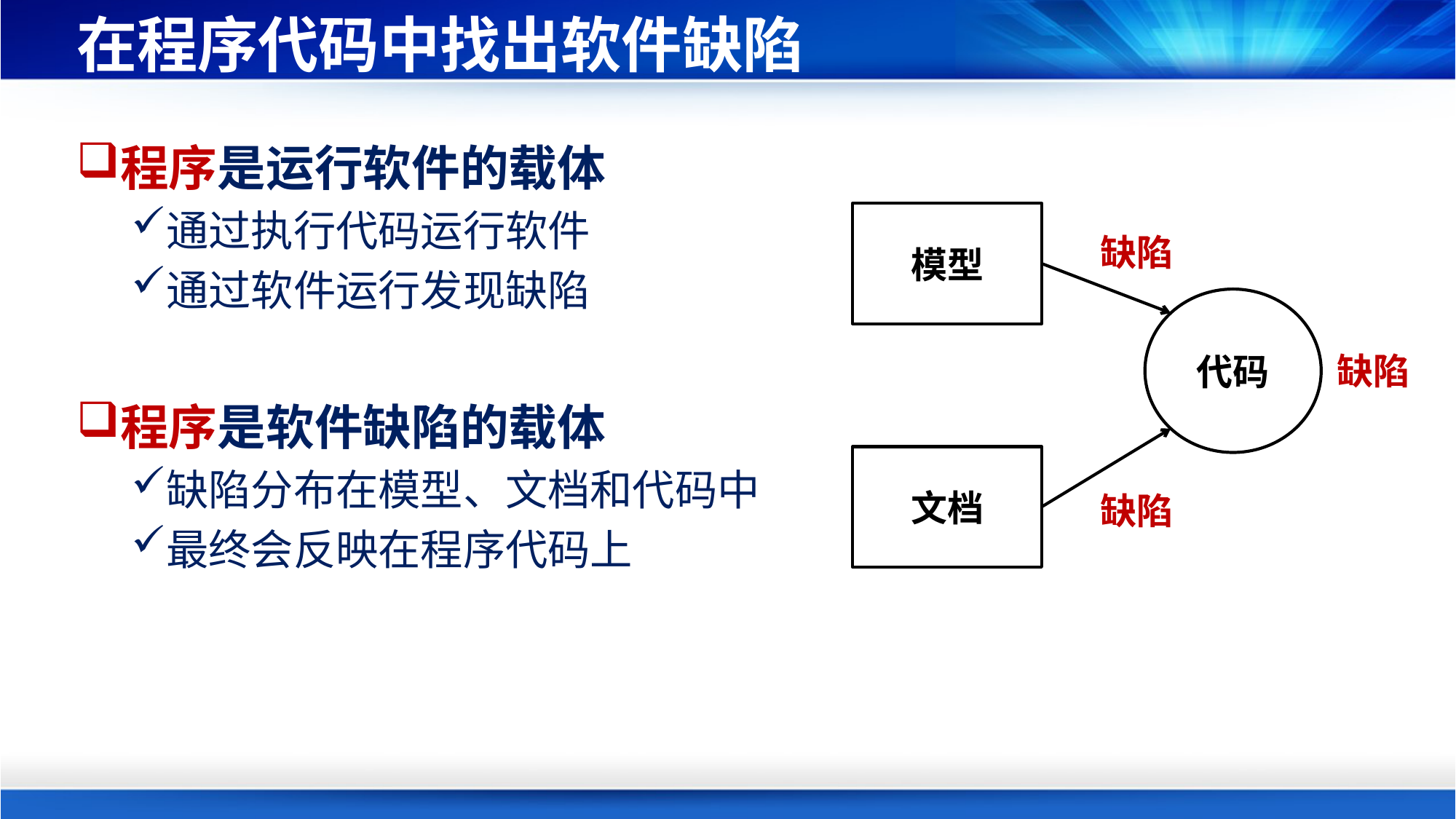

# 在程序代码中找出软件缺陷
程序是运行软件的载体
通过执行代码运行软件
通过软件运行发现缺陷

程序是软件缺陷的载体
缺陷分布在模型、文档和代码中
最终会反映在程序代码上

模型
缺陷
代码
缺陷
文档
缺陷